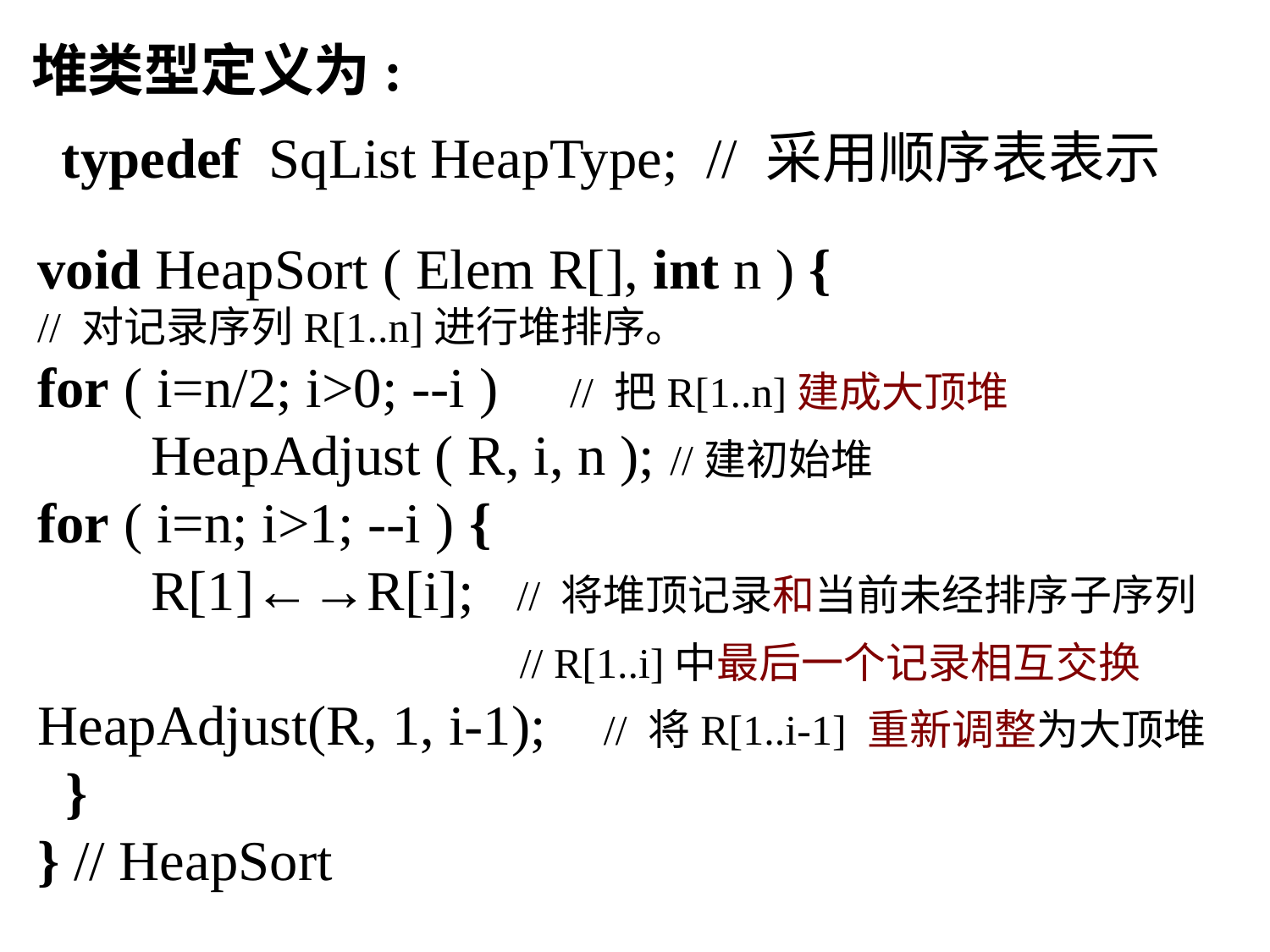

堆类型定义为:
typedef  SqList HeapType;  // 采用顺序表表示
void HeapSort ( Elem R[], int n ) {
// 对记录序列R[1..n]进行堆排序。
for ( i=n/2; i>0; --i )     // 把R[1..n]建成大顶堆
        HeapAdjust ( R, i, n ); //建初始堆
for ( i=n; i>1; --i ) {
        R[1]←→R[i];   // 将堆顶记录和当前未经排序子序列
                                  // R[1..i]中最后一个记录相互交换
HeapAdjust(R, 1, i-1);    // 将R[1..i-1] 重新调整为大顶堆
  }
} // HeapSort